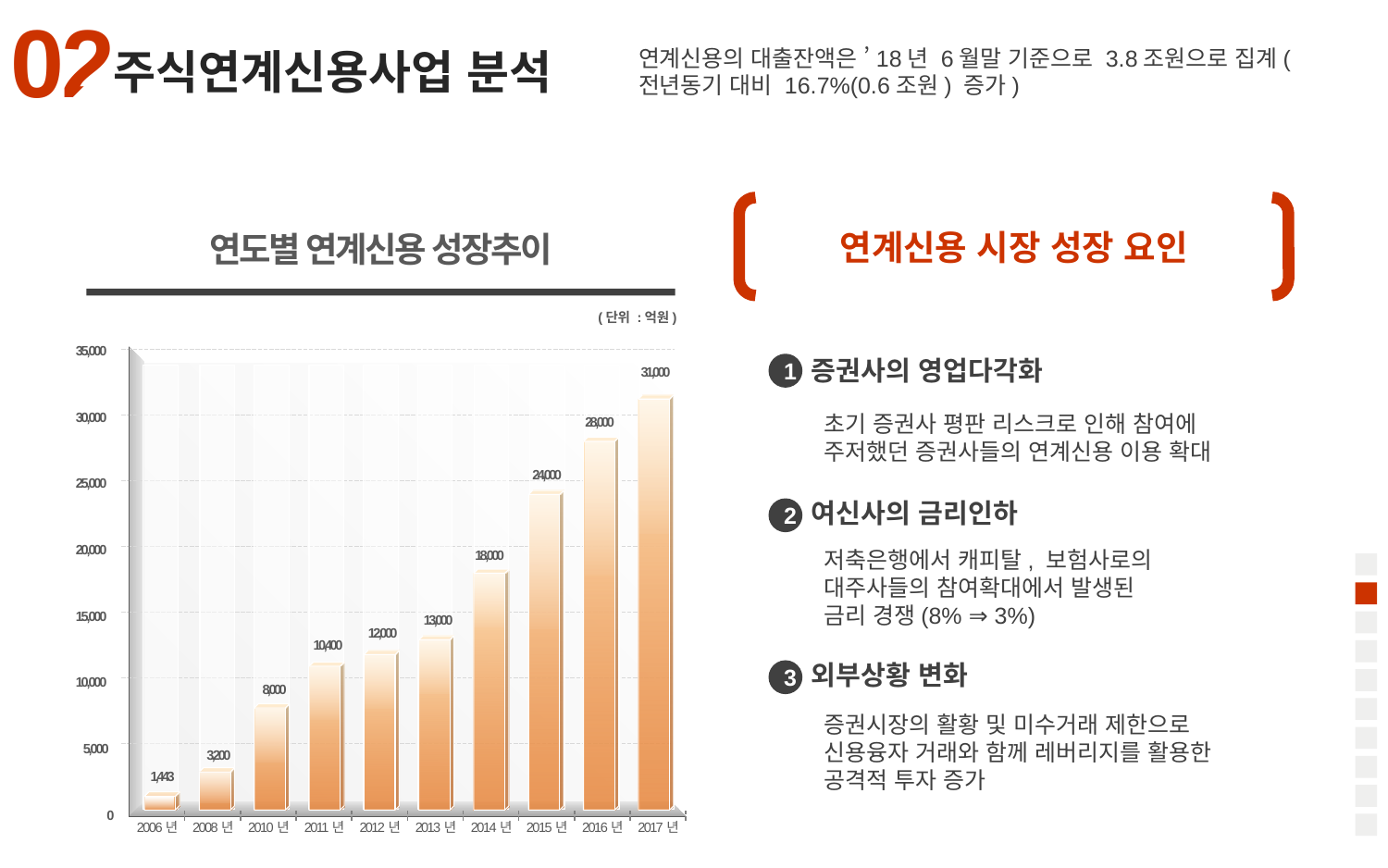

02

주식연계신용사업 분석
연계신용의 대출잔액은 ’18년 6월말 기준으로 3.8조원으로 집계(전년동기 대비 16.7%(0.6조원) 증가)

연계신용 시장 성장 요인
연도별 연계신용 성장추이

(단위 :억원)
35,000
30,000
25,000
20,000
15,000
10,000
5,000
0

증권사의 영업다각화
1

31,000

초기 증권사 평판 리스크로 인해 참여에
주저했던 증권사들의 연계신용 이용 확대
28,000

24,000

여신사의 금리인하
2
저축은행에서 캐피탈, 보험사로의
대주사들의 참여확대에서 발생된
금리 경쟁(8% ⇒ 3%)
18,000

13,000
12,000

10,400

외부상황 변화

3
8,000

증권시장의 활황 및 미수거래 제한으로
신용융자 거래와 함께 레버리지를 활용한
공격적 투자 증가
3,200

1,443

2006년
2008년
2010년
2011년
2012년
2013년
2014년
2015년
2016년
2017년